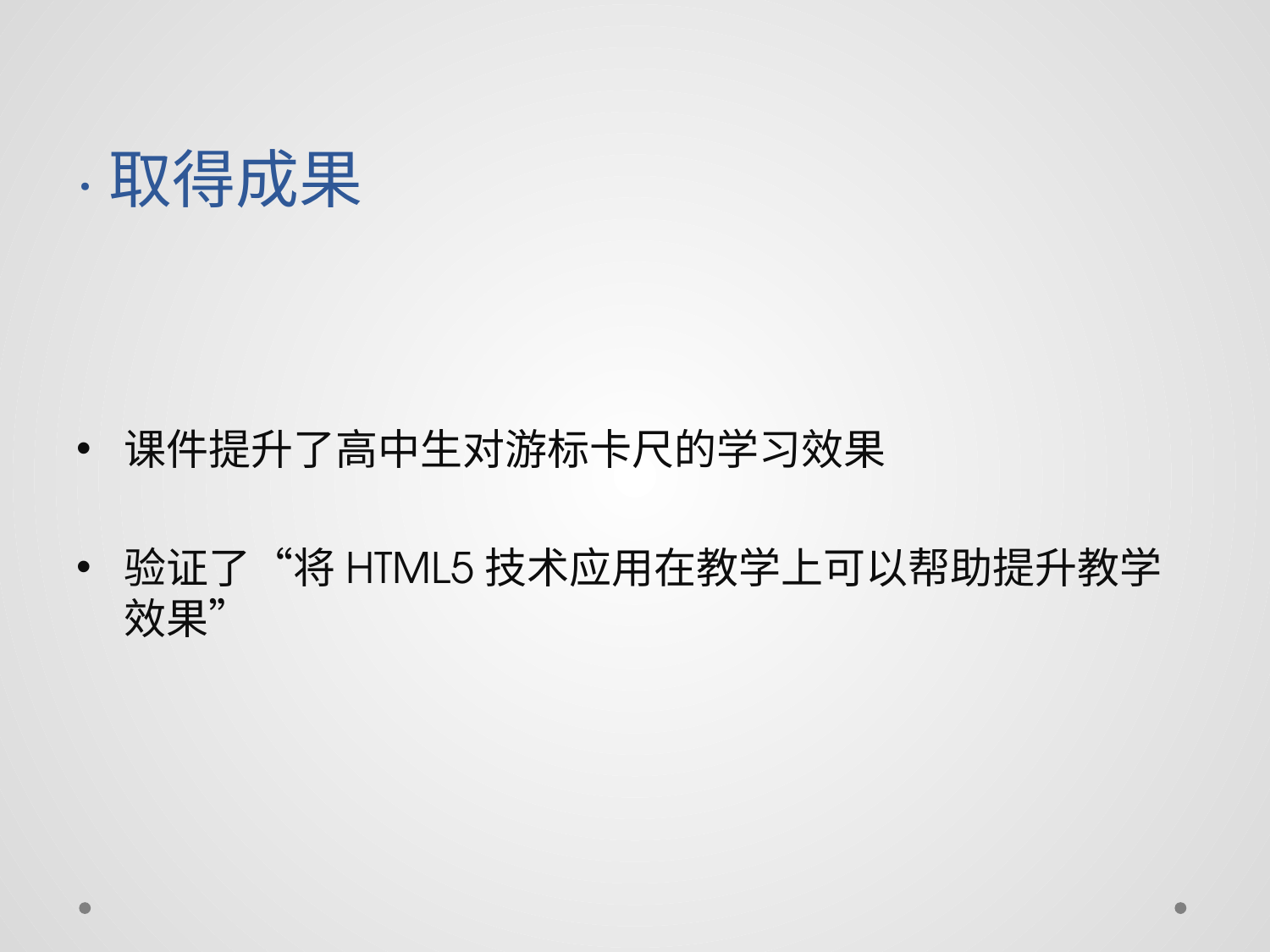

# ·取得成果
课件提升了高中生对游标卡尺的学习效果

验证了“将HTML5技术应用在教学上可以帮助提升教学效果”